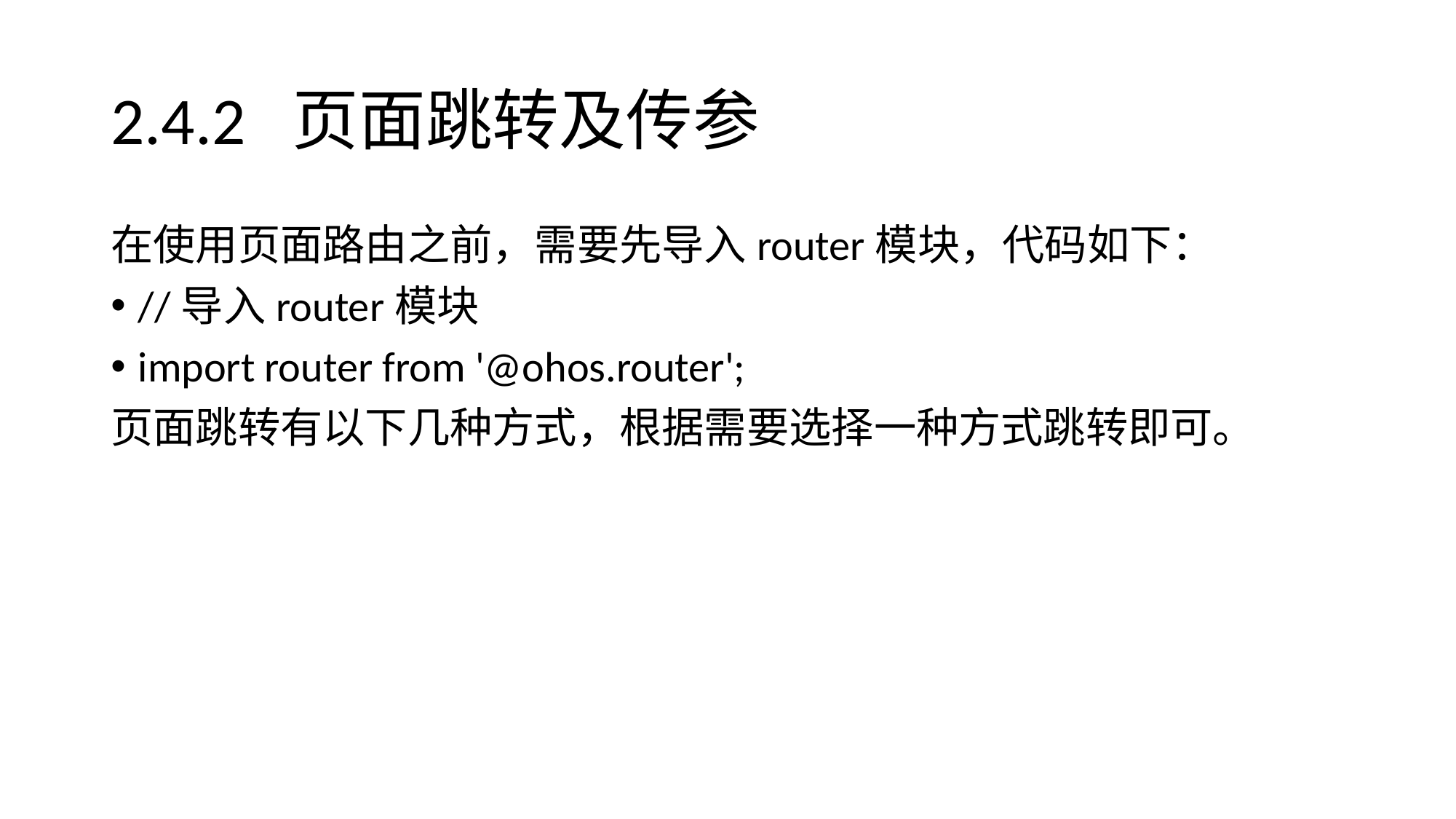

# 2.4.2  页面跳转及传参
在使用页面路由之前，需要先导入router模块，代码如下：
//导入router模块
import router from '@ohos.router';
页面跳转有以下几种方式，根据需要选择一种方式跳转即可。